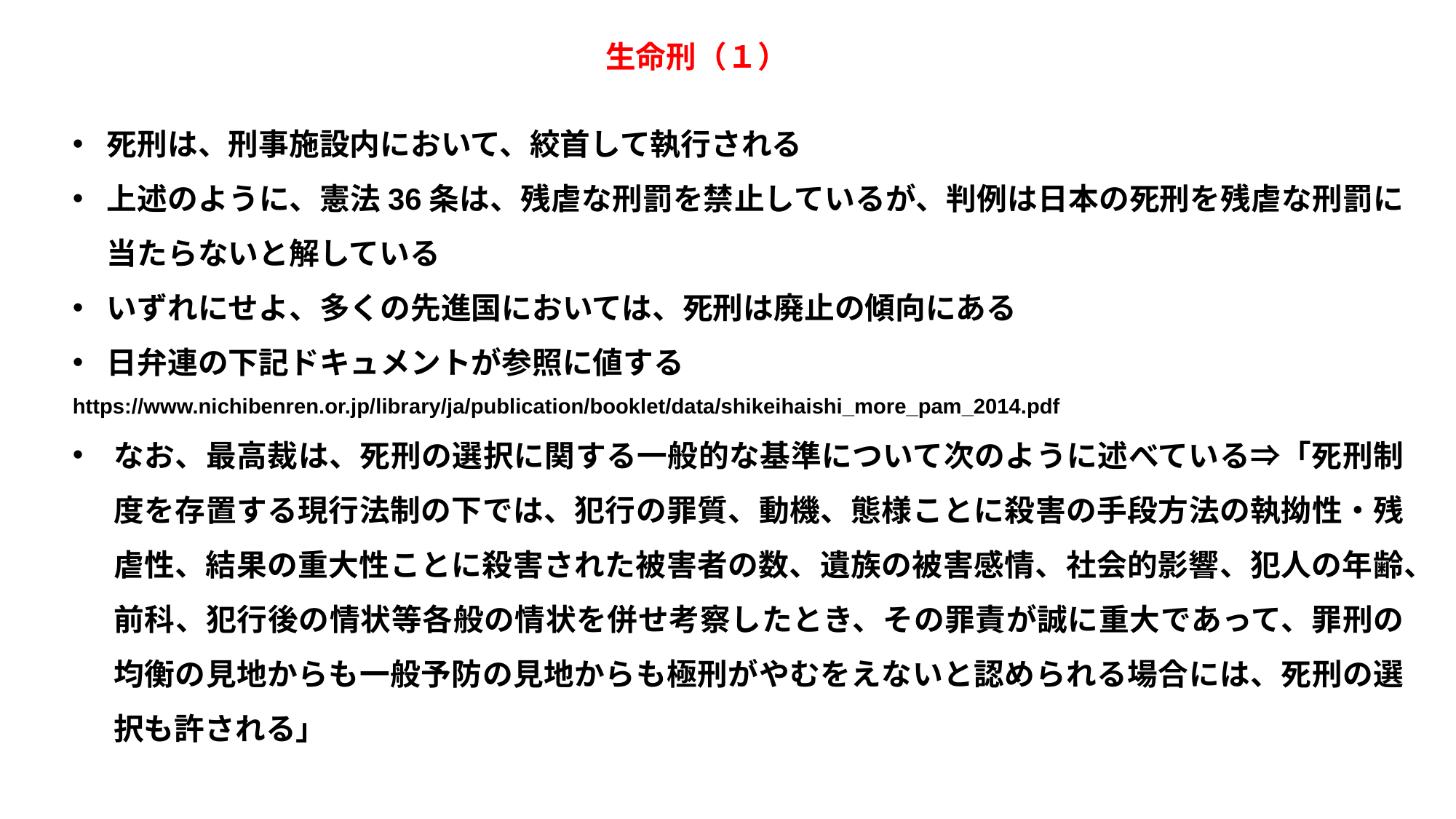

生命刑（１）
死刑は、刑事施設内において、絞首して執行される
上述のように、憲法36条は、残虐な刑罰を禁止しているが、判例は日本の死刑を残虐な刑罰に当たらないと解している
いずれにせよ、多くの先進国においては、死刑は廃止の傾向にある
日弁連の下記ドキュメントが参照に値する
https://www.nichibenren.or.jp/library/ja/publication/booklet/data/shikeihaishi_more_pam_2014.pdf
なお、最高裁は、死刑の選択に関する一般的な基準について次のように述べている⇒「死刑制度を存置する現行法制の下では、犯行の罪質、動機、態様ことに殺害の手段方法の執拗性・残虐性、結果の重大性ことに殺害された被害者の数、遺族の被害感情、社会的影響、犯人の年齢、前科、犯行後の情状等各般の情状を併せ考察したとき、その罪責が誠に重大であって、罪刑の均衡の見地からも一般予防の見地からも極刑がやむをえないと認められる場合には、死刑の選択も許される」